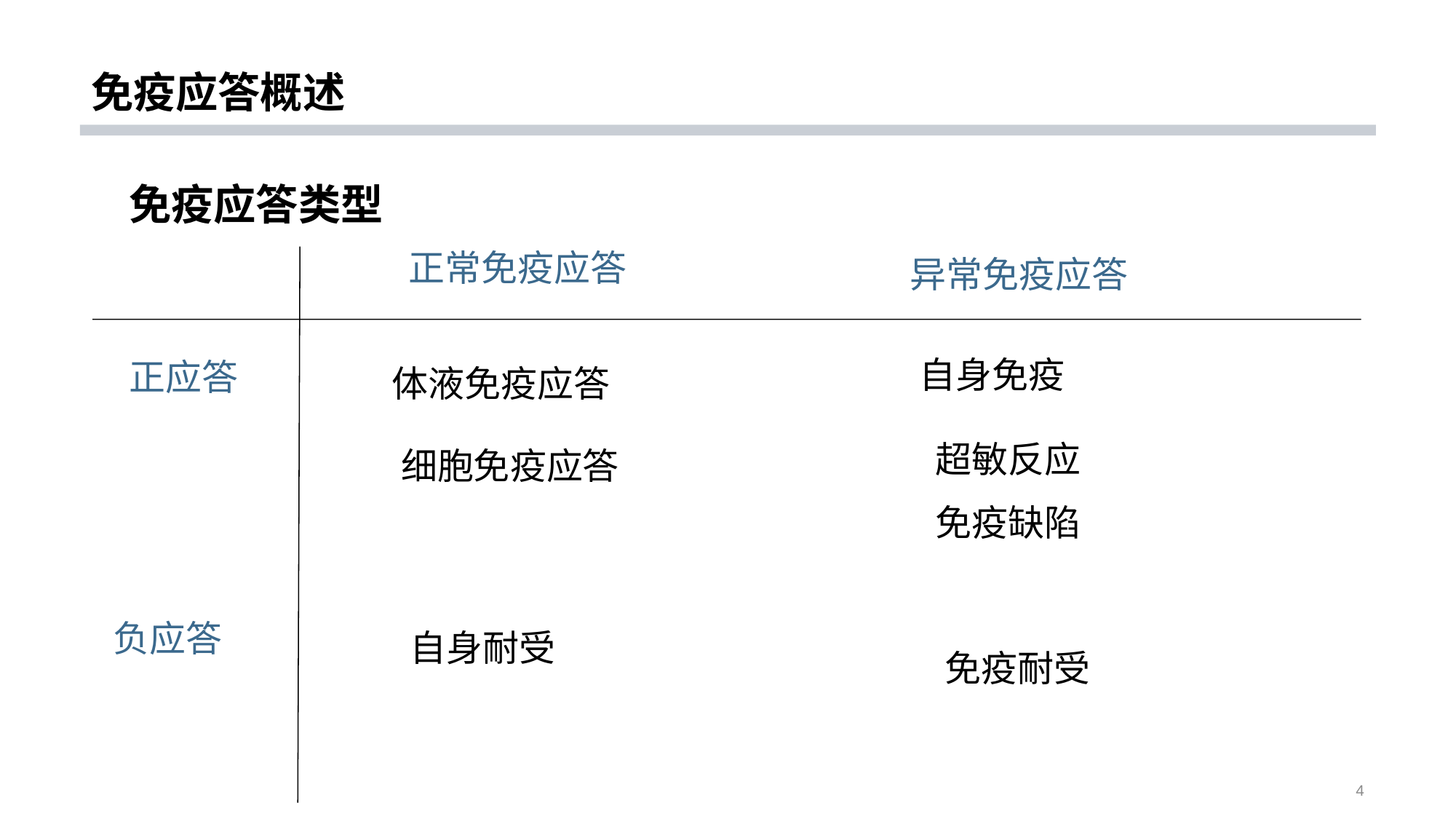

# 免疫应答概述
免疫应答类型
正常免疫应答

异常免疫应答

自身免疫
正应答
体液免疫应答
超敏反应
细胞免疫应答
免疫缺陷
负应答
自身耐受
免疫耐受
4